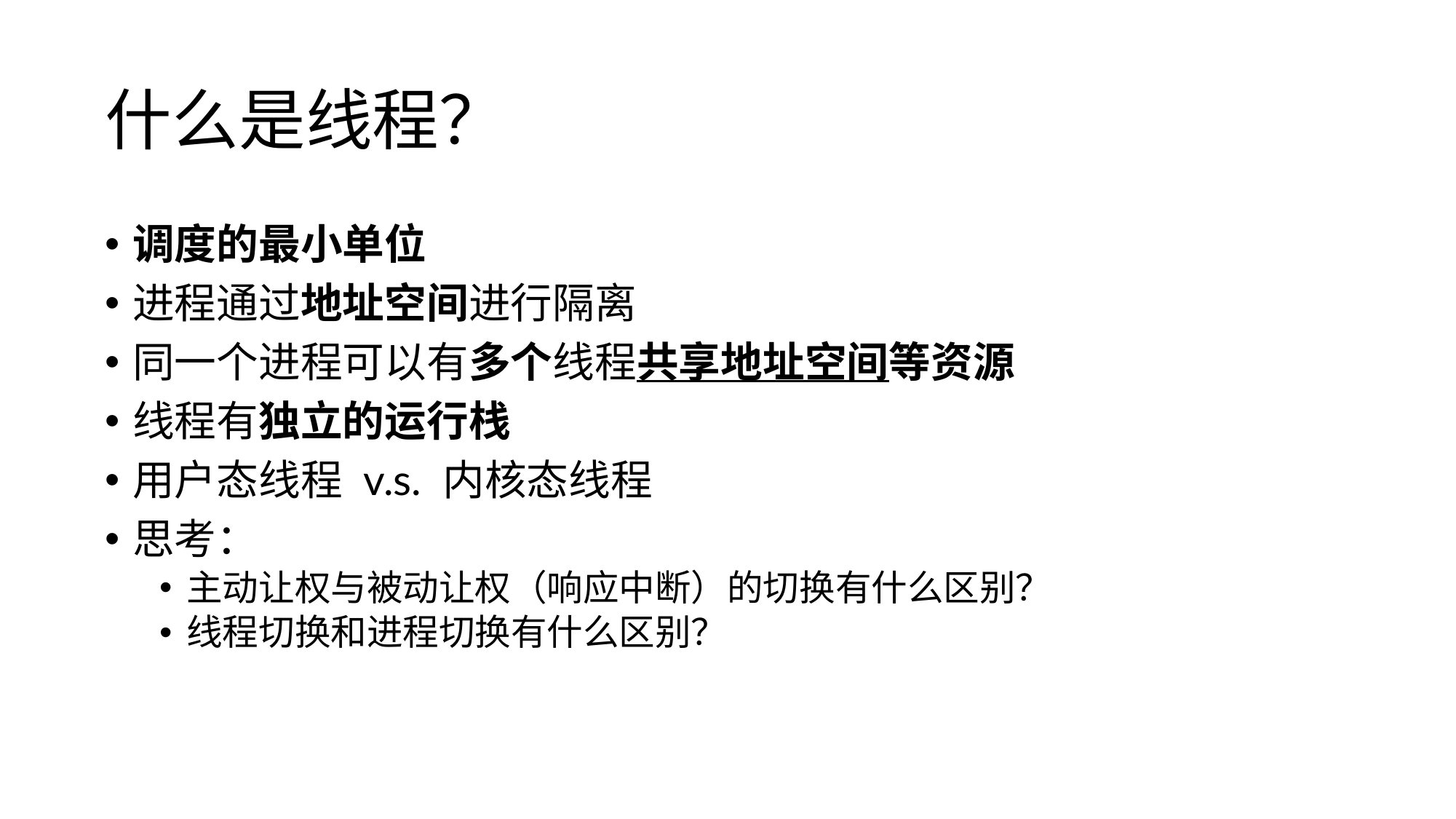

# 什么是线程？
调度的最小单位
进程通过地址空间进行隔离
同一个进程可以有多个线程共享地址空间等资源
线程有独立的运行栈
用户态线程 v.s. 内核态线程
思考：
主动让权与被动让权（响应中断）的切换有什么区别？
线程切换和进程切换有什么区别？